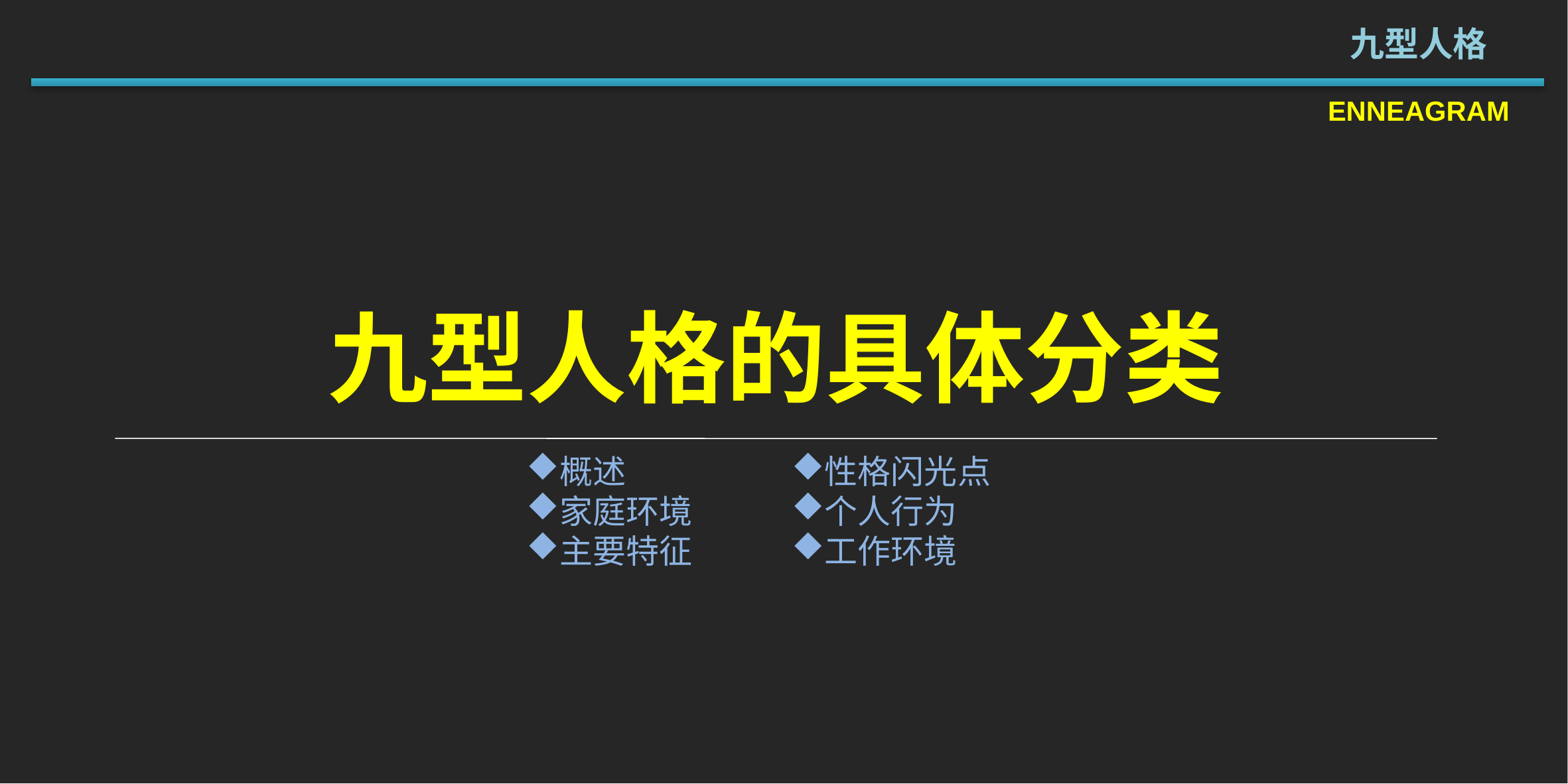

# 九型人格

ENNEAGRAM
九型人格的具体分类
概述
家庭环境
主要特征
性格闪光点
个人行为
工作环境